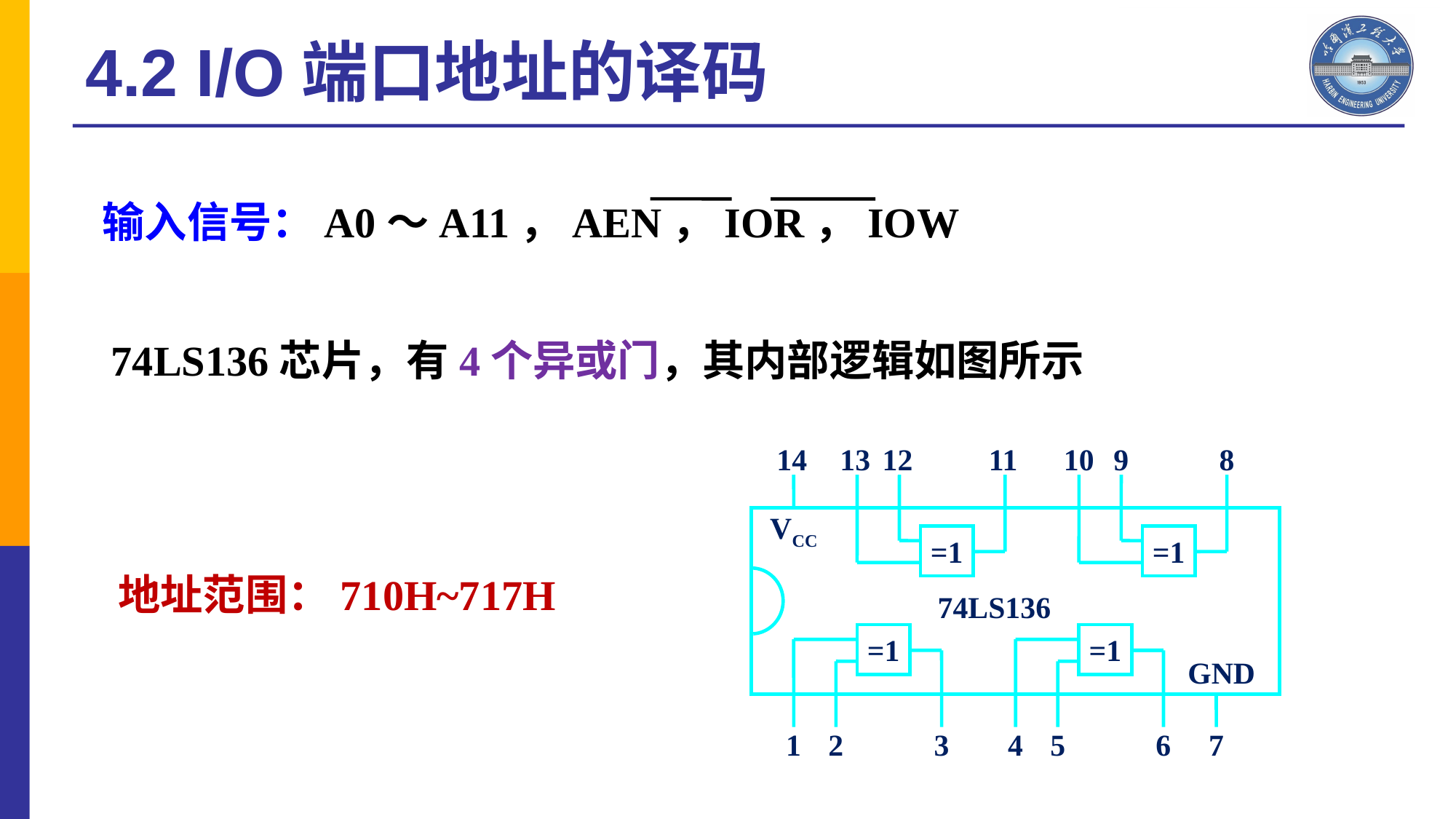

4.2 I/O端口地址的译码
输入信号：A0～A11，AEN，IOR，IOW

74LS136芯片，有4个异或门，其内部逻辑如图所示

14
13
12
11
10
9
8

VCC
=1
=1

74LS136
=1
=1

GND

1
2
3
4
5
6
7
地址范围：710H~717H